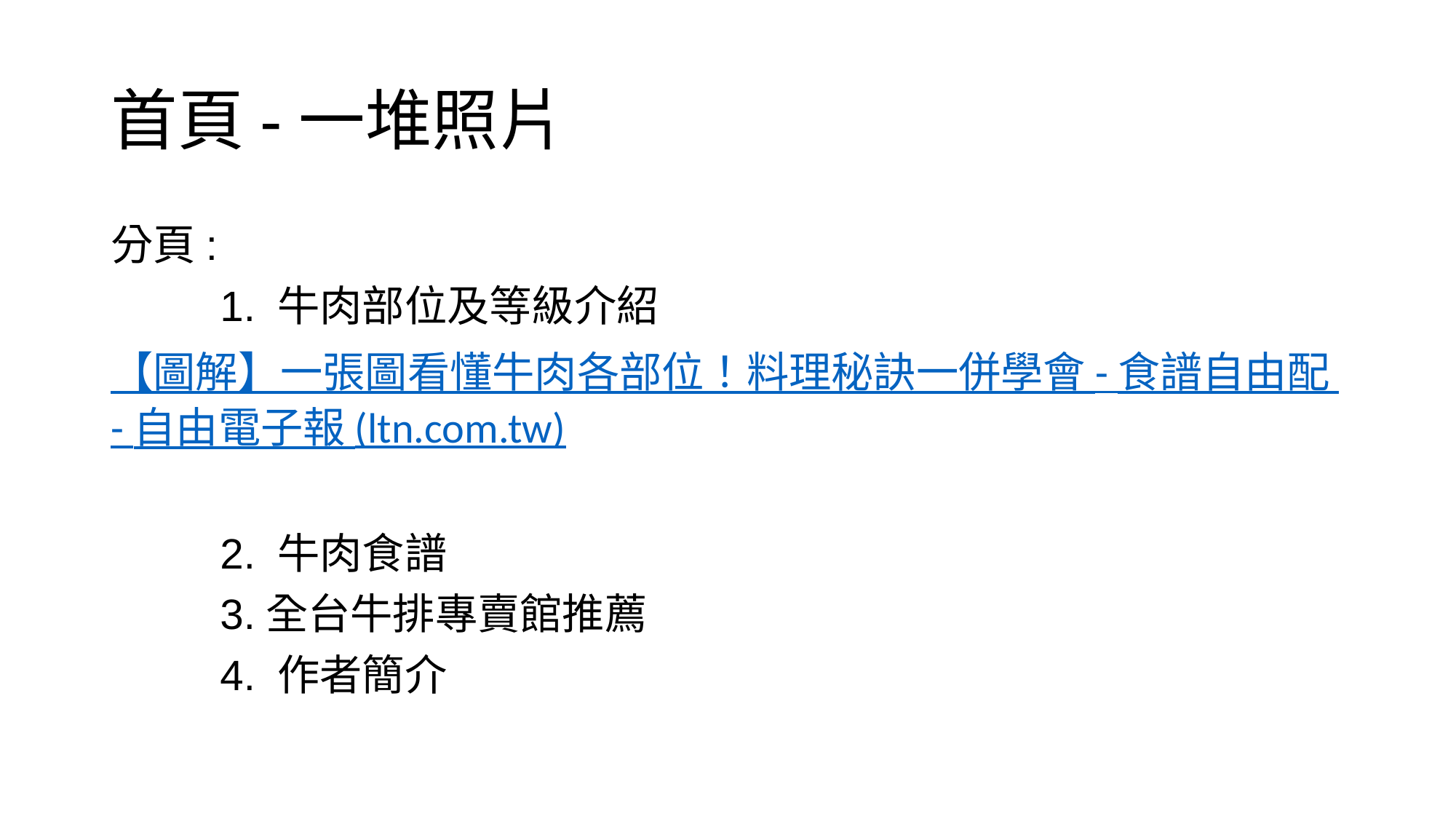

# 首頁-一堆照片
分頁:
	1. 牛肉部位及等級介紹
【圖解】一張圖看懂牛肉各部位！料理秘訣一併學會 - 食譜自由配 - 自由電子報 (ltn.com.tw)

	2. 牛肉食譜
	3.全台牛排專賣館推薦
	4. 作者簡介